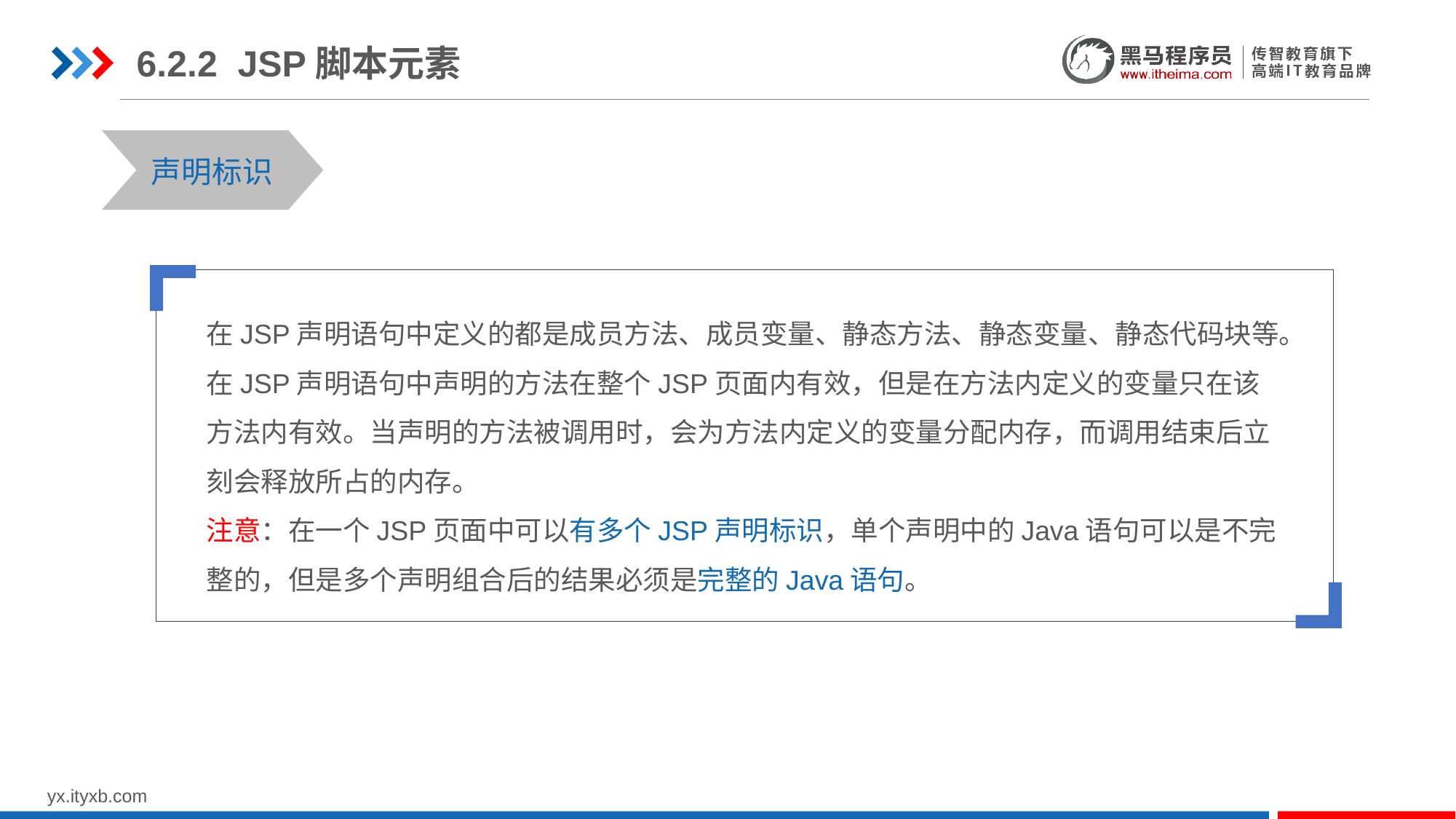

6.2.2  JSP脚本元素

声明标识

在JSP声明语句中定义的都是成员方法、成员变量、静态方法、静态变量、静态代码块等。在JSP声明语句中声明的方法在整个JSP页面内有效，但是在方法内定义的变量只在该方法内有效。当声明的方法被调用时，会为方法内定义的变量分配内存，而调用结束后立刻会释放所占的内存。
注意：在一个JSP页面中可以有多个JSP声明标识，单个声明中的Java语句可以是不完整的，但是多个声明组合后的结果必须是完整的Java语句。